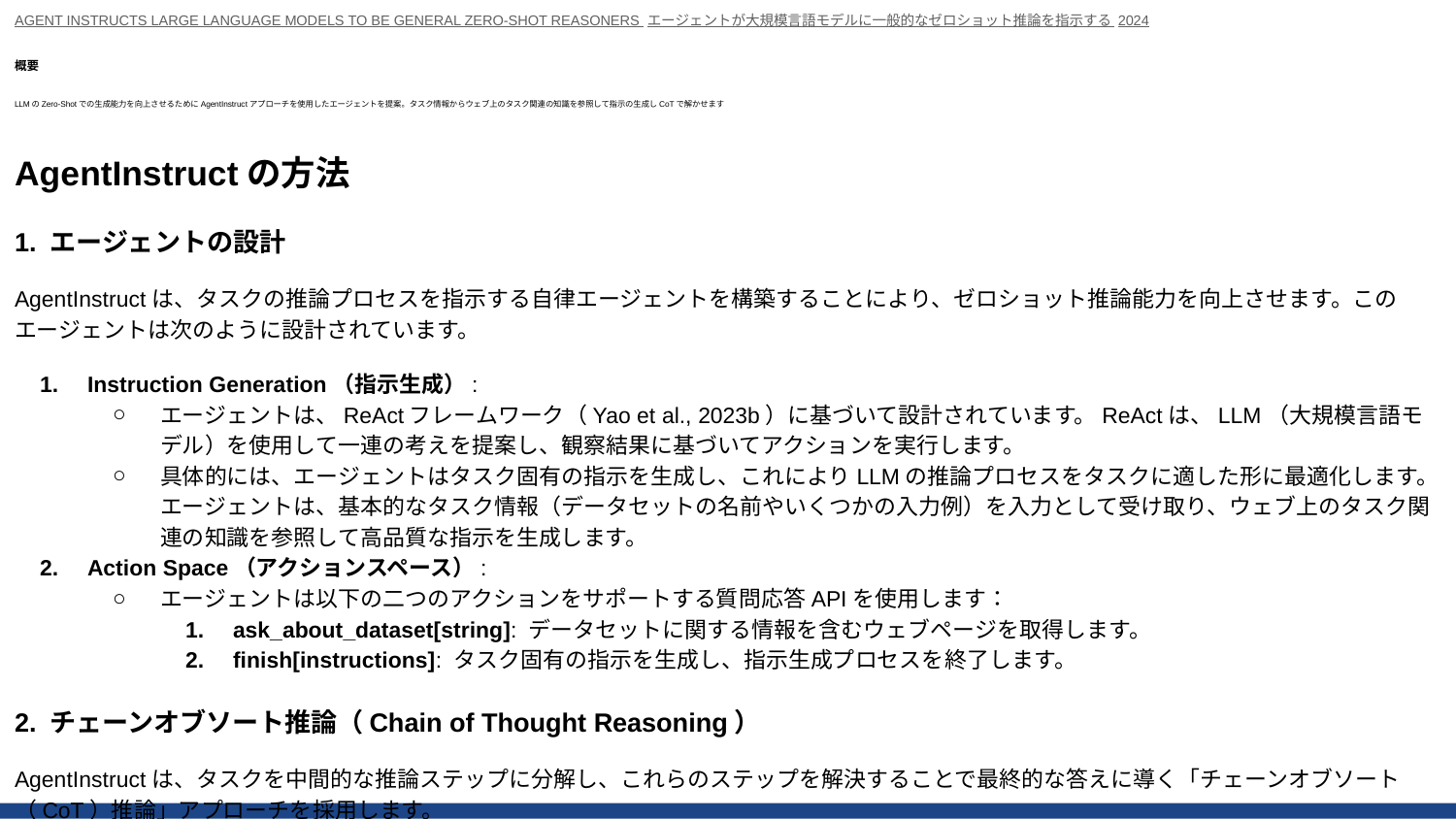

AGENT INSTRUCTS LARGE LANGUAGE MODELS TO BE GENERAL ZERO-SHOT REASONERS エージェントが大規模言語モデルに一般的なゼロショット推論を指示する 2024
概要
LLMのZero-Shotでの生成能力を向上させるためにAgentInstructアプローチを使用したエージェントを提案。タスク情報からウェブ上のタスク関連の知識を参照して指示の生成しCoTで解かせます
AgentInstructの方法
1. エージェントの設計
AgentInstructは、タスクの推論プロセスを指示する自律エージェントを構築することにより、ゼロショット推論能力を向上させます。このエージェントは次のように設計されています。
Instruction Generation（指示生成）:
エージェントは、ReActフレームワーク（Yao et al., 2023b）に基づいて設計されています。ReActは、LLM（大規模言語モデル）を使用して一連の考えを提案し、観察結果に基づいてアクションを実行します。
具体的には、エージェントはタスク固有の指示を生成し、これによりLLMの推論プロセスをタスクに適した形に最適化します。エージェントは、基本的なタスク情報（データセットの名前やいくつかの入力例）を入力として受け取り、ウェブ上のタスク関連の知識を参照して高品質な指示を生成します。
Action Space（アクションスペース）:
エージェントは以下の二つのアクションをサポートする質問応答APIを使用します：
ask_about_dataset[string]: データセットに関する情報を含むウェブページを取得します。
finish[instructions]: タスク固有の指示を生成し、指示生成プロセスを終了します。
2. チェーンオブソート推論（Chain of Thought Reasoning）
AgentInstructは、タスクを中間的な推論ステップに分解し、これらのステップを解決することで最終的な答えに導く「チェーンオブソート（CoT）推論」アプローチを採用します。
タスク固有の指示を用いた推論:
CoT推論では通常、「Let’s think step by step」という固定プロンプトを使用しますが、AgentInstructでは、タスク固有のエージェント指示を使用して推論プロセスを最適化します。
例として、映画レビューの感情分析タスクに対しては、「...映画に対する感情の明示的または暗示的な表現に注意を払う...」という指示を与えます。これにより、モデルは「...映画は3人の俳優の演技だけを見る価値がある...」という重要な推論パスを生成し、正しい予測を行います。
3. 実験と評価
AgentInstructの有効性を評価するために、生成、分類、推論タスクにまたがる29のベンチマークデータセットを使用して実験を行いました。
評価モデル:
Vicuna-13b
Llama-2-70b-chat
GPT-3.5 Turbo
評価結果:
AgentInstructは、これらのモデルの平均性能を17.8%向上させました。特に、ゼロショットCoT推論と比較して推論タスクでの平均改善率は10.5%に達し、ゼロショットAgentInstructを使用することで、Llama-2-70b-chatは標準的なゼロショットGPT-3.5 Turboを平均10.2%上回りました。
4. アブレーションスタディ（構成要素の影響の分析）
AgentInstructの各構成要素がゼロショット推論性能に与える影響を調査しました。
Agent Instructionsなし:
ゼロショットCoT推論と比較して性能が低下。
入力例なし:
性能が低下し、タスク固有の指示生成に必要な情報が不足することが確認されました。
ラベルなし:
一部のタスクで性能が低下。
GPT-4なし:
エージェント指示生成にGPT-3.5 Turboを使用した場合、性能がわずかに低下。
5. コンテキスト長の制限
モデルのコンテキスト長を人工的に短縮して、ゼロショットAgentInstructの性能に与える影響をテストしました。
結果:
コンテキスト長が短くなると性能が低下し、特に長いインスタンスを含むデータセット（例：NarrativeQA）で顕著でした。
6. モデルスケーリング
モデルサイズの拡大に伴う性能の変化を検証しました。
結果:
モデルサイズが大きくなるほど性能が向上し、ゼロショットAgentInstructの優位性が独立して確認されました。
7. マニュアルプロンプトの感度
推論ステップに使用される手動プロンプトの感度をテストしました。
結果:
ゼロショットAgentInstructの性能は、手動プロンプトの変更に対して比較的安定していることが確認されました。
8. エラー分析
エラーの原因を調査し、一般的なエラータイプを特定しました。
主要なエラータイプ:
推論の誤り（例：誤った操作の選択、感情の誤読）
答えの曖昧さ
タスク固有の指示とは
タスク固有の指示（task-specific instructions）とは、特定のタスクを解決するために必要な具体的な手順や方法を示した指示のことです。これらの指示は、一般的なガイドラインやプロンプトではなく、そのタスクに特化した詳細な内容を含みます。以下では、タスク固有の指示がどのように生成され、どのように役立つかを詳しく説明します。
1. タスク固有の指示の生成
タスク固有の指示は、自律エージェントによって生成されます。このエージェントは以下のステップで動作します：
タスク情報の取得:
エージェントは、タスクの基本情報（データセットの名前やいくつかの入力例）を受け取ります。
ウェブからの知識収集:
エージェントは、インターネット上の関連情報を収集し、タスクに関する知識を集約します。
指示の生成:
集約された知識を基に、エージェントは高品質なタスク固有の指示を生成します。これには、タスクを解決するためのステップバイステップの手順が含まれます。
2. タスク固有の指示の例
具体的なタスク固有の指示の例をいくつか挙げます。
例1: 映画レビューの感情分析
指示:
データセットの理解: IMDBデータセットを使用し、各レビューが肯定的または否定的な感情を持つ。
パッセージの分析: レビューのトーンや言葉遣いに注意し、感情を明示的または暗示的に表現している部分を探す。
感情の識別: レビュー全体の文脈に基づいて、肯定的か否定的かを判断する。
例2: 数学問題の解答
指示:
問題の理解: 問題文を読み、求められている解答を理解する。
必要な情報の抽出: 問題に与えられた数値や条件を整理する。
解答の導出: 必要な数式や計算手順を適用して、最終的な答えを求める。
3. タスク固有の指示の役割と効果
タスク固有の指示は、以下のような役割と効果を持ちます。
推論プロセスの最適化:
モデルがタスクに適した推論ステップを踏むように誘導し、誤った推論や解釈のリスクを減らします。
性能の向上:
一般的なプロンプトに比べて、タスク固有の指示は特定のタスクに対するモデルのパフォーマンスを大幅に向上させます。
人間の理解と整合性の向上:
タスク固有の指示は、人間が問題を解決する際に使用する手順に近いため、モデルの出力が人間の期待に沿ったものになります。